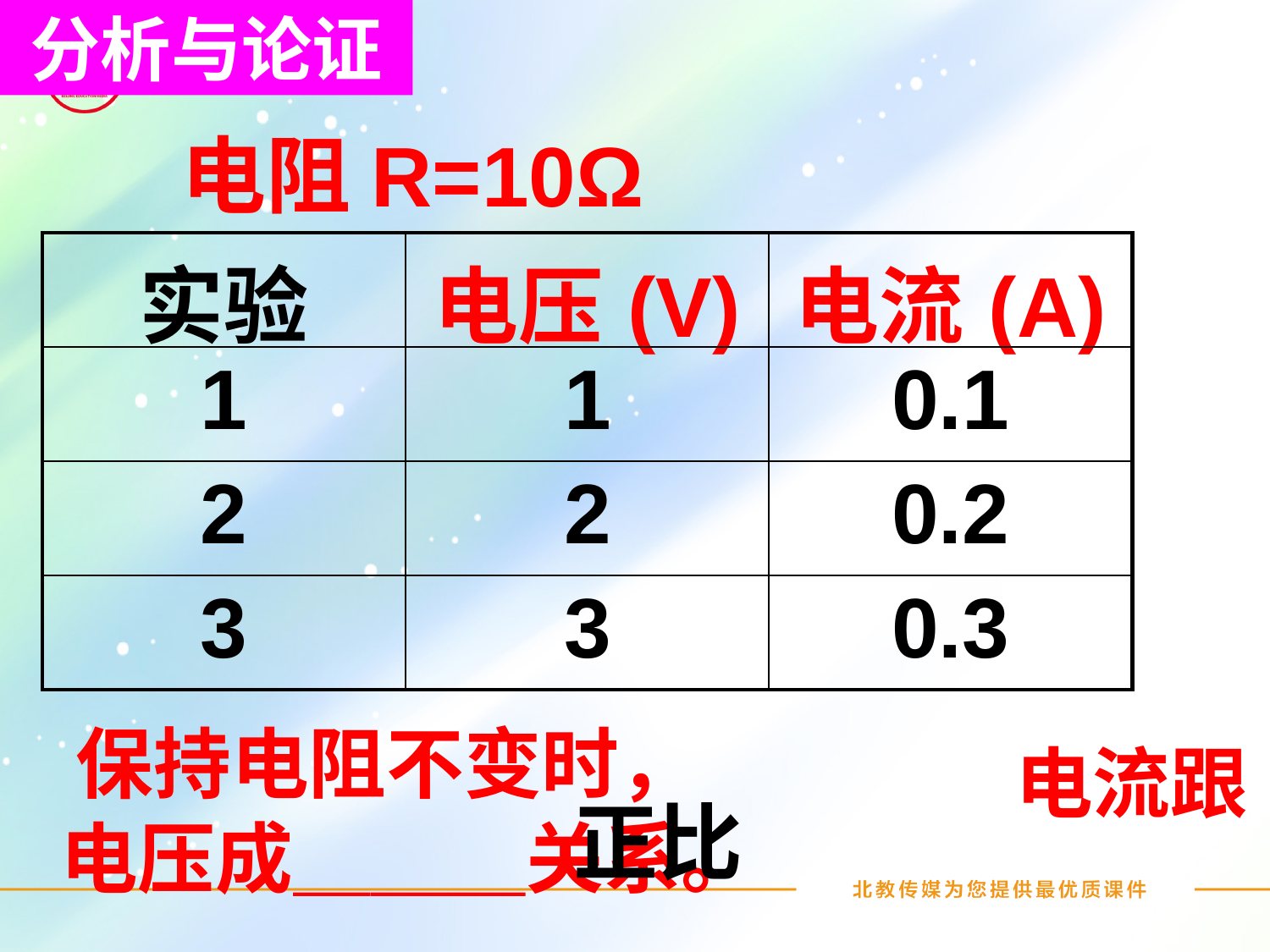

分析与论证
电阻R=10Ω
| 实验 | 电压(V) | 电流(A) |
| --- | --- | --- |
| 1 | 1 | 0.1 |
| 2 | 2 | 0.2 |
| 3 | 3 | 0.3 |
保持电阻不变时，
                                                   电流跟电压成＿＿＿关系。
正比